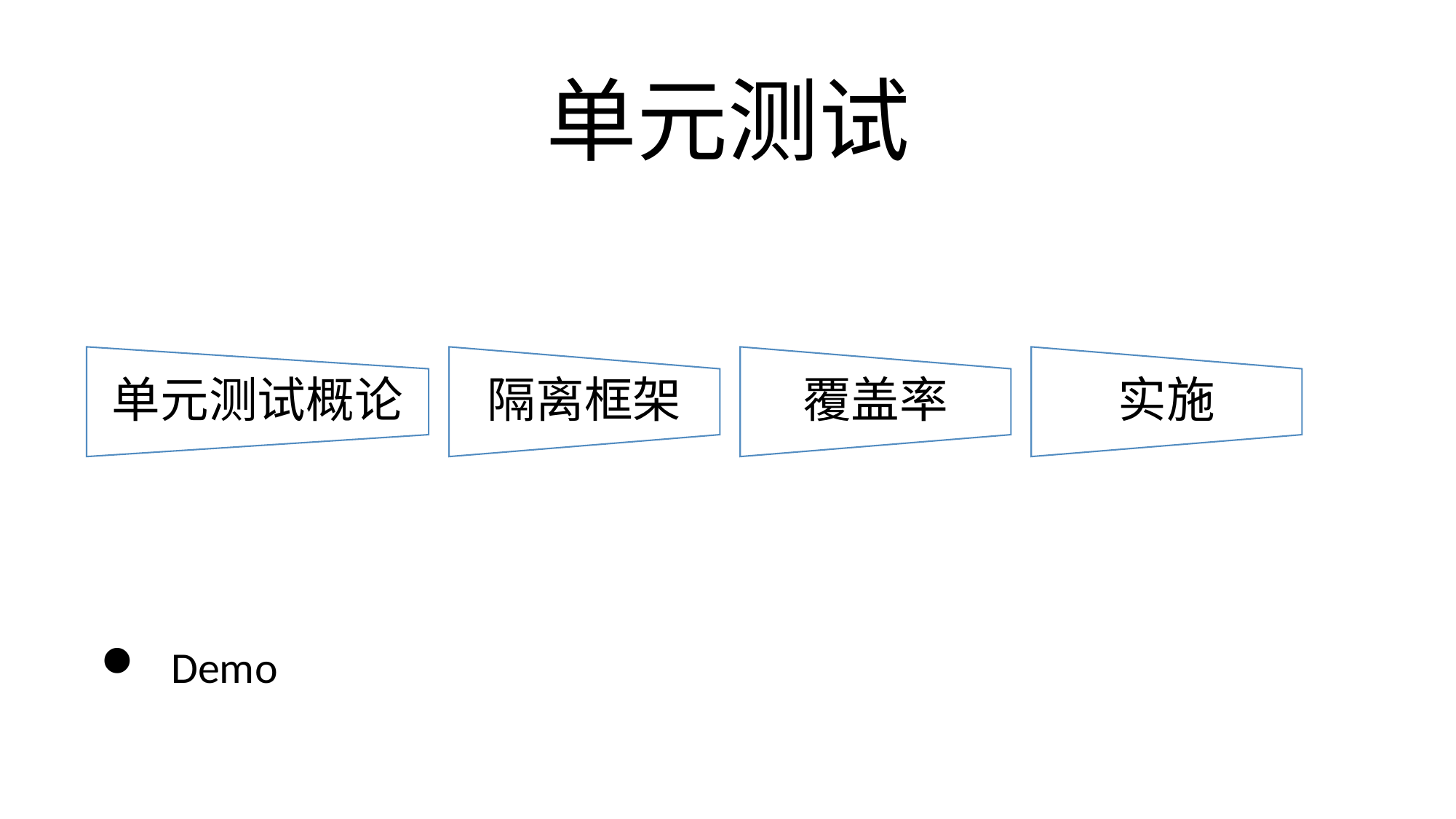

# 单元测试
单元测试概论
隔离框架
覆盖率
实施
Demo